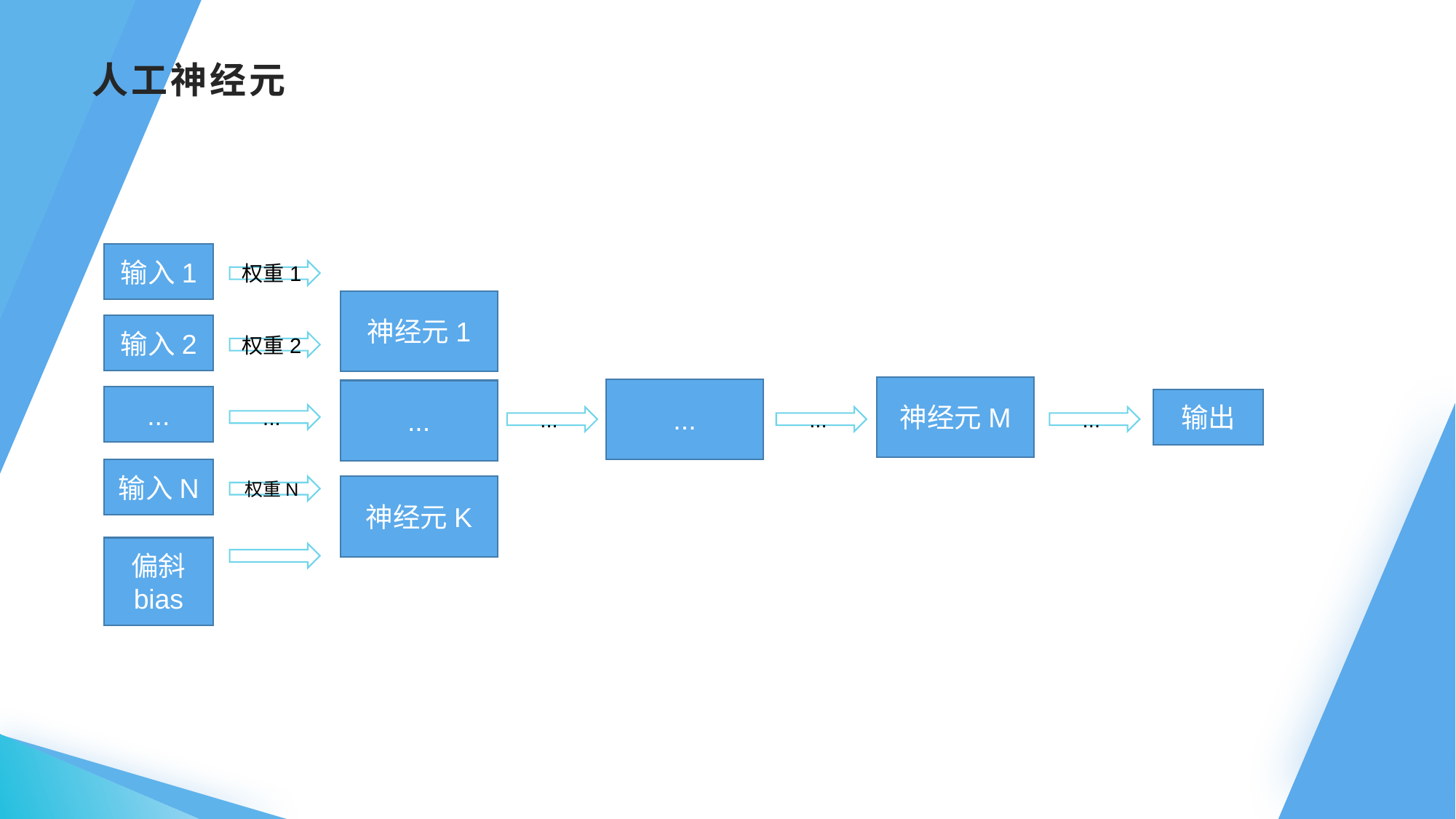

# 人工神经元
输入1
权重1
神经元1
输入2
权重2
神经元M
...
...
...
输出
...
...
...
...
输入N
权重N
神经元K
偏斜
bias